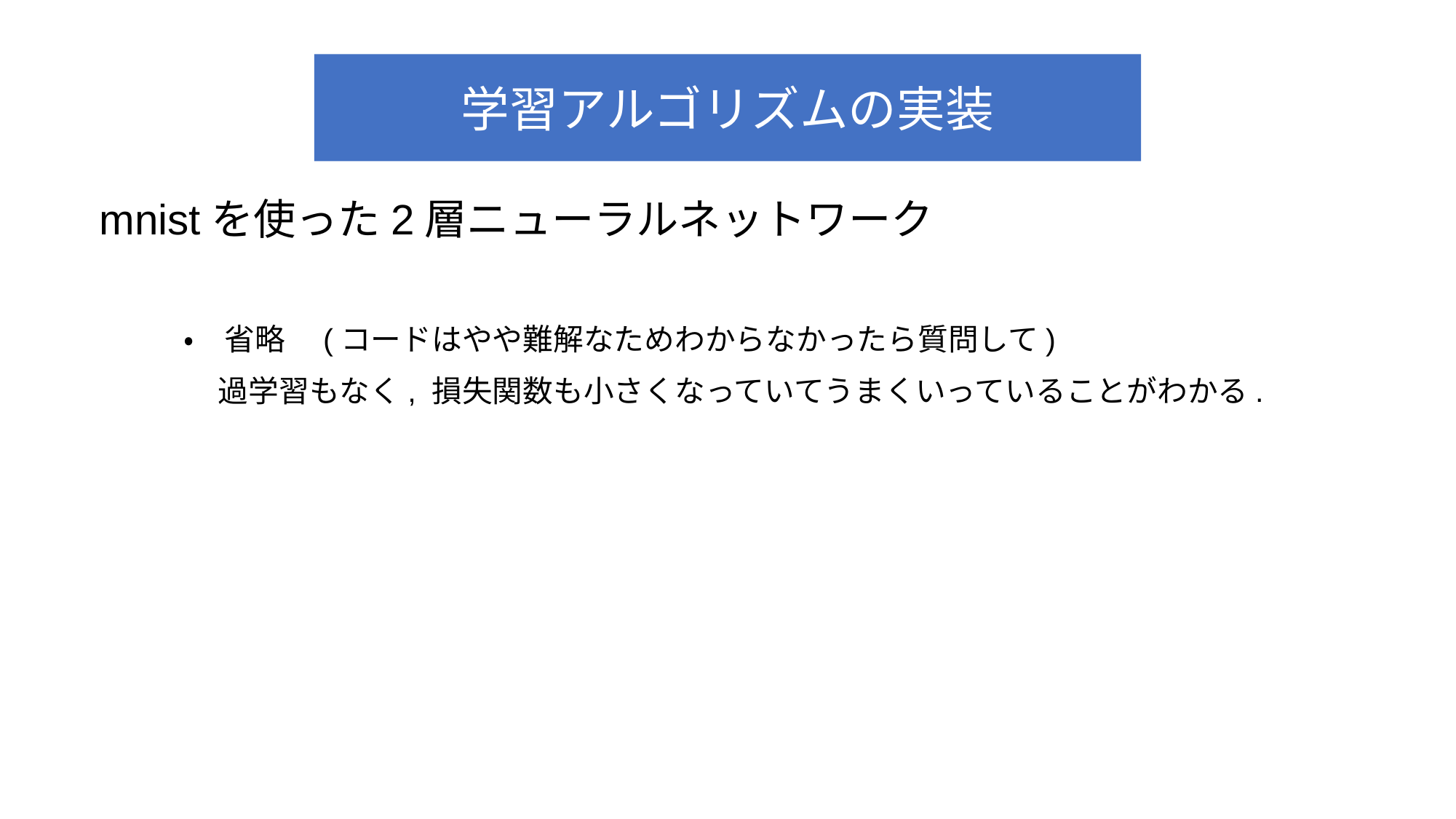

学習アルゴリズムの実装
mnistを使った2層ニューラルネットワーク
・　省略　(コードはやや難解なためわからなかったら質問して)
    過学習もなく, 損失関数も小さくなっていてうまくいっていることがわかる.